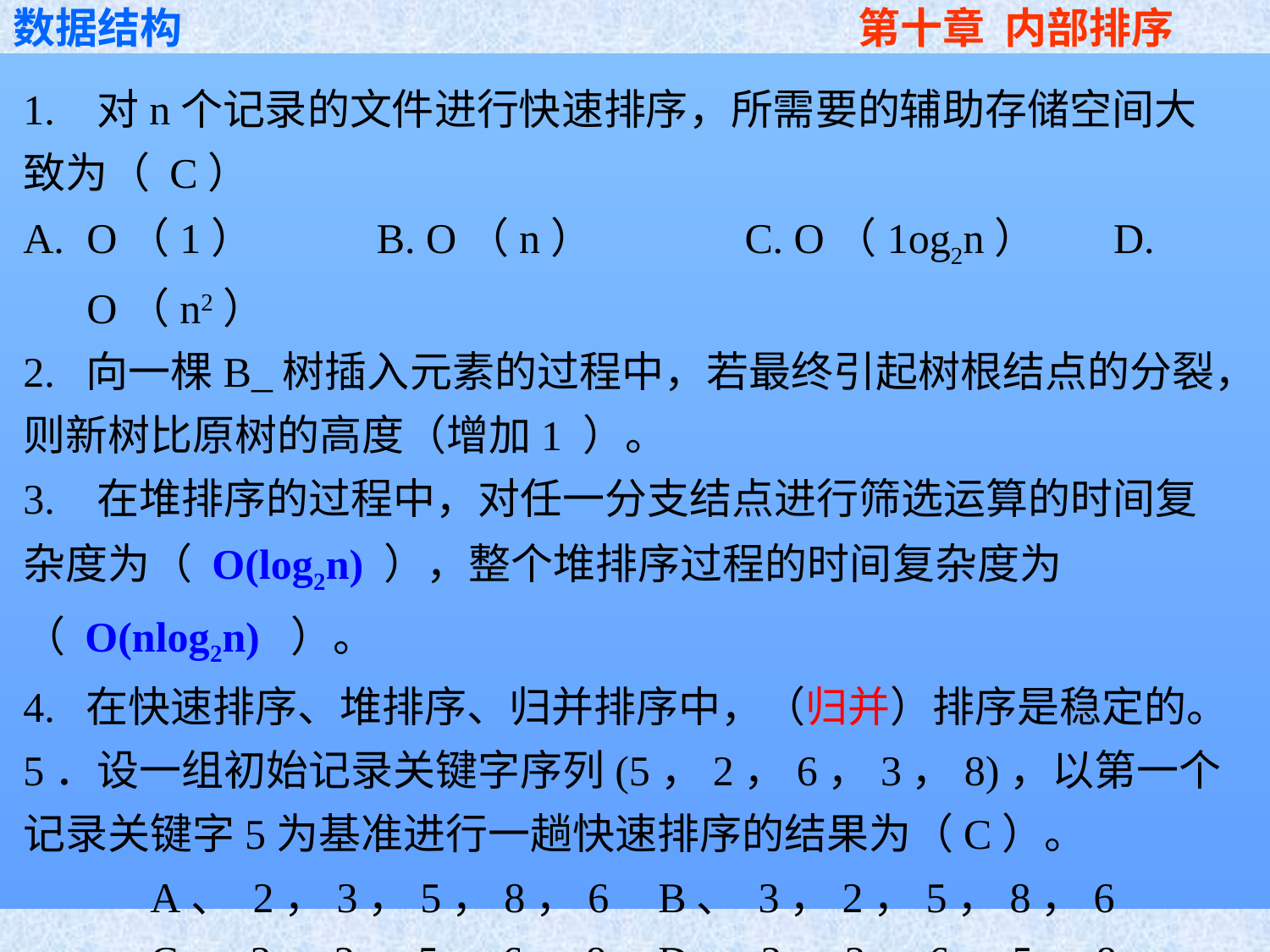

1.   对n个记录的文件进行快速排序，所需要的辅助存储空间大致为（ C）
O（1）   　　B. O（n）　　      C. O（1og2n）       D. O（n2）
2.  向一棵B_树插入元素的过程中，若最终引起树根结点的分裂，则新树比原树的高度（增加1 ）。
3.   在堆排序的过程中，对任一分支结点进行筛选运算的时间复杂度为（ O(log2n) ），整个堆排序过程的时间复杂度为（ O(nlog2n)  ）。
4.  在快速排序、堆排序、归并排序中，（归并）排序是稳定的。
5．设一组初始记录关键字序列(5，2，6，3，8)，以第一个记录关键字5为基准进行一趟快速排序的结果为（C）。
	A、 2，3，5，8，6	B、 3，2，5，8，6
	C、 3，2，5，6，8	D、 2，3，6，5，8